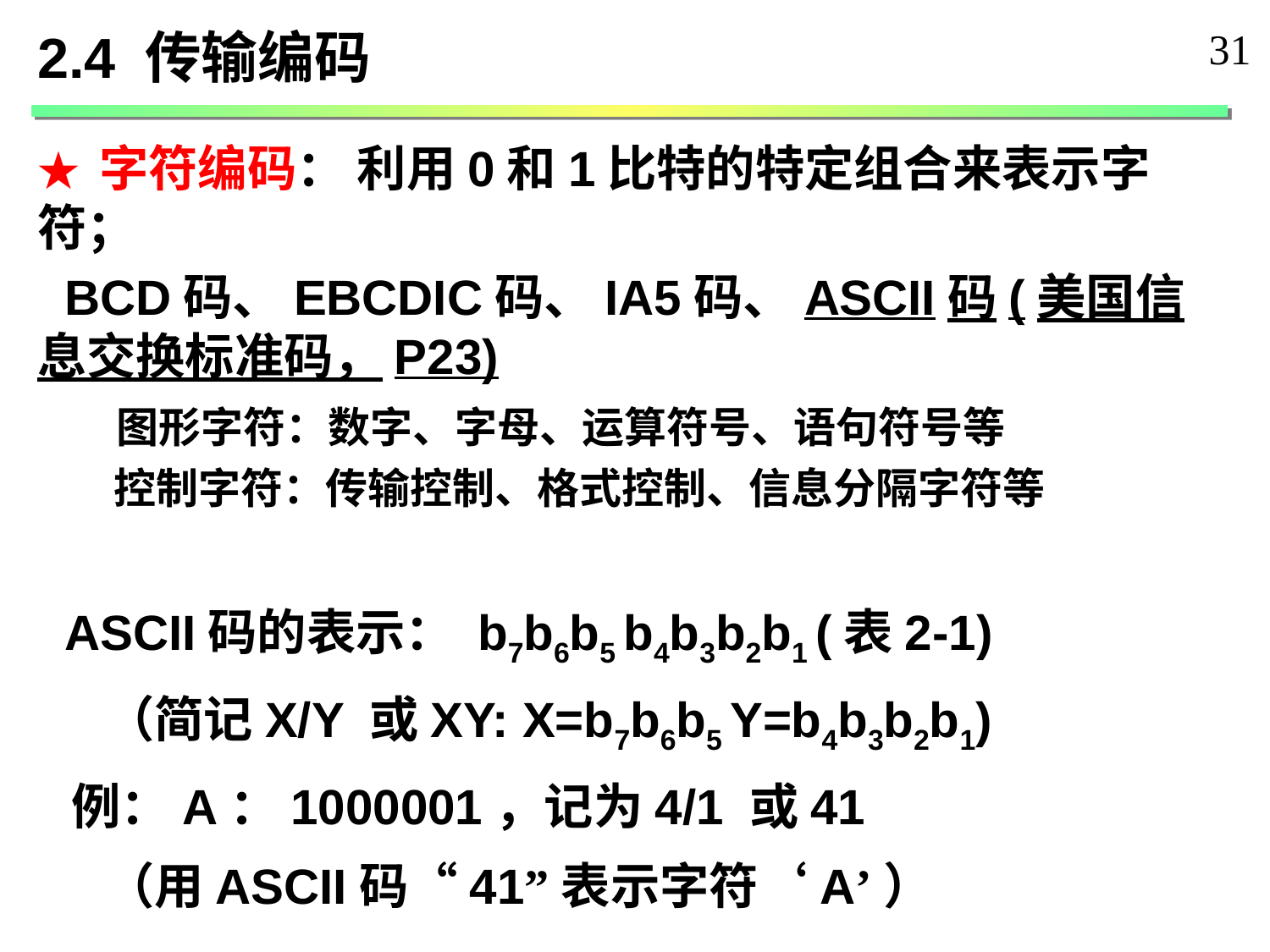

2.4 传输编码
31

★ 字符编码： 利用0和1比特的特定组合来表示字符；
  BCD码、EBCDIC码、IA5码、ASCII码(美国信息交换标准码，P23)
      图形字符：数字、字母、运算符号、语句符号等
       控制字符：传输控制、格式控制、信息分隔字符等

  ASCII码的表示： b7b6b5 b4b3b2b1 (表2-1)
     （简记X/Y 或XY: X=b7b6b5 Y=b4b3b2b1)
  例：A：1000001，记为4/1 或41
     （用ASCII码“41”表示字符‘A’）